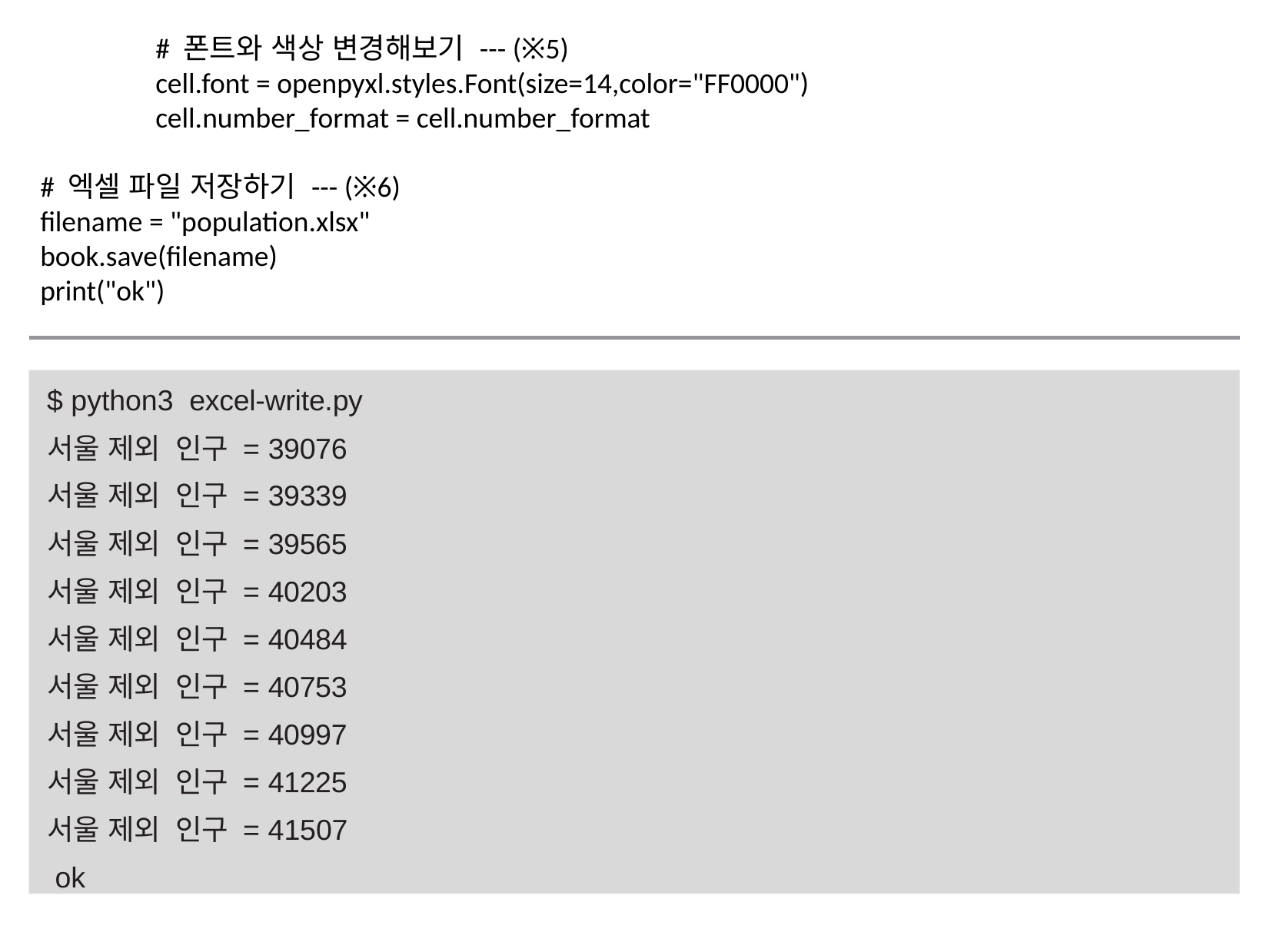

# 폰트와 색상 변경해보기 --- (※5)
	cell.font = openpyxl.styles.Font(size=14,color="FF0000")
	cell.number_format = cell.number_format

# 엑셀 파일 저장하기 --- (※6)
filename = "population.xlsx"
book.save(filename)
print("ok")

$ python3  excel-write.py
서울 제외  인구 = 39076
서울 제외  인구 = 39339
서울 제외  인구 = 39565
서울 제외  인구 = 40203
서울 제외  인구 = 40484
서울 제외  인구 = 40753
서울 제외  인구 = 40997
서울 제외  인구 = 41225
서울 제외  인구 = 41507
 ok